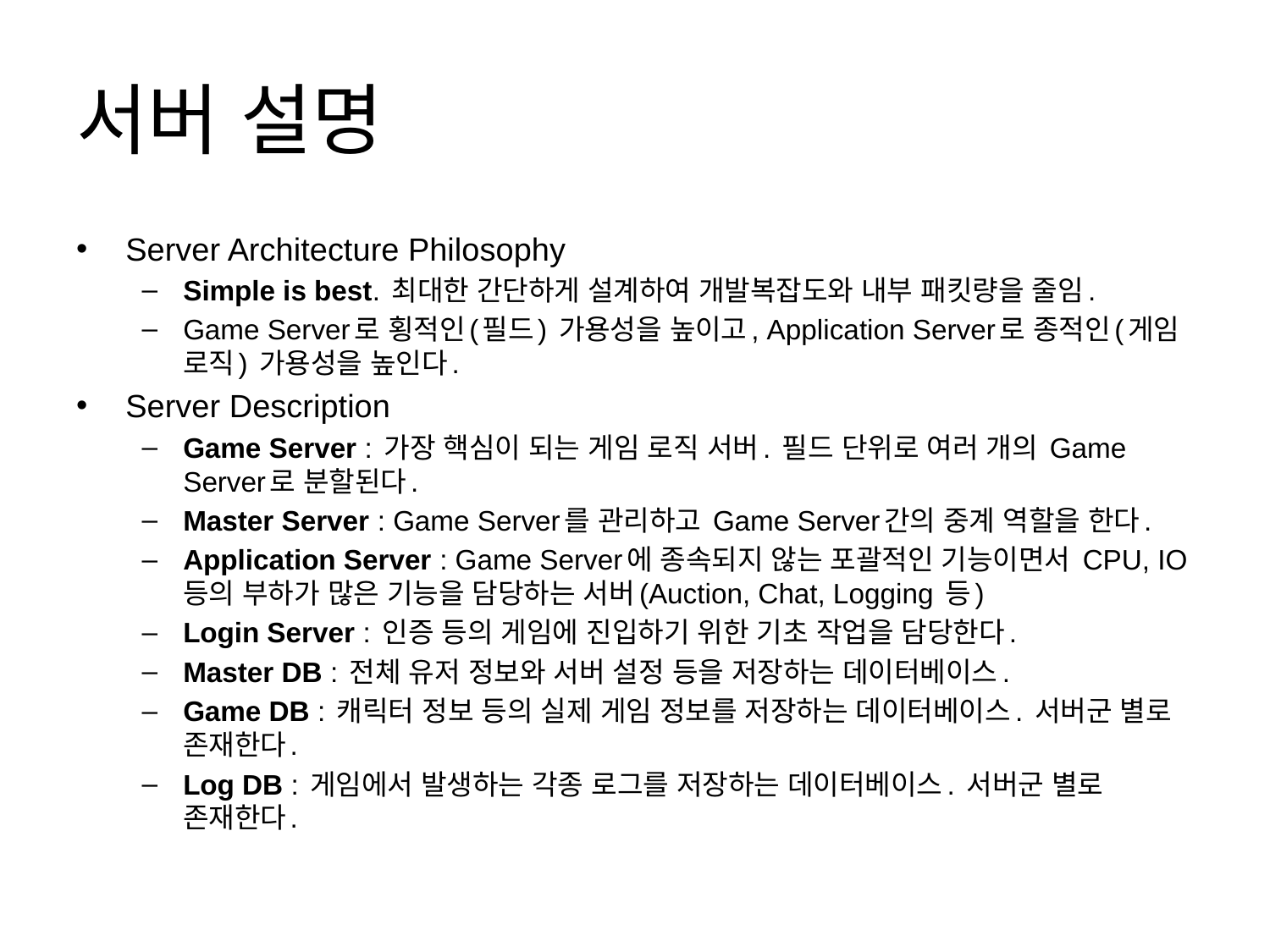

# 서버 설명
Server Architecture Philosophy
Simple is best. 최대한 간단하게 설계하여 개발복잡도와 내부 패킷량을 줄임.
Game Server로 횡적인(필드) 가용성을 높이고, Application Server로 종적인(게임 로직) 가용성을 높인다.
Server Description
Game Server : 가장 핵심이 되는 게임 로직 서버. 필드 단위로 여러 개의 Game Server로 분할된다.
Master Server : Game Server를 관리하고 Game Server간의 중계 역할을 한다.
Application Server : Game Server에 종속되지 않는 포괄적인 기능이면서 CPU, IO 등의 부하가 많은 기능을 담당하는 서버(Auction, Chat, Logging 등)
Login Server : 인증 등의 게임에 진입하기 위한 기초 작업을 담당한다.
Master DB : 전체 유저 정보와 서버 설정 등을 저장하는 데이터베이스.
Game DB : 캐릭터 정보 등의 실제 게임 정보를 저장하는 데이터베이스. 서버군 별로 존재한다.
Log DB : 게임에서 발생하는 각종 로그를 저장하는 데이터베이스. 서버군 별로 존재한다.